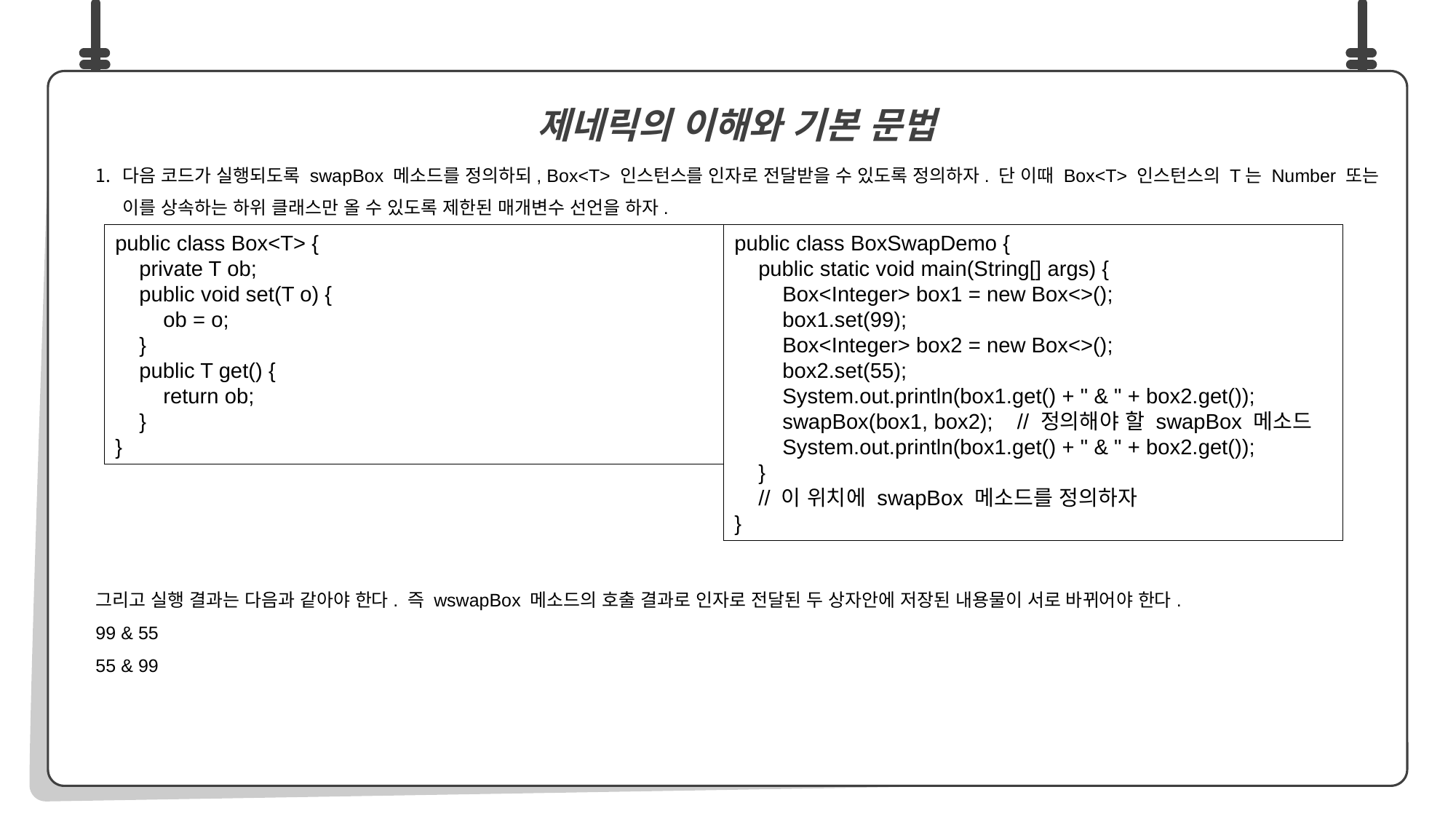

다음 코드가 실행되도록 swapBox 메소드를 정의하되, Box<T> 인스턴스를 인자로 전달받을 수 있도록 정의하자. 단 이때 Box<T> 인스턴스의 T는 Number 또는 이를 상속하는 하위 클래스만 올 수 있도록 제한된 매개변수 선언을 하자.

그리고 실행 결과는 다음과 같아야 한다. 즉 wswapBox 메소드의 호출 결과로 인자로 전달된 두 상자안에 저장된 내용물이 서로 바뀌어야 한다.
99 & 55
55 & 99

 제네릭의 이해와 기본 문법

public class Box<T> {
    private T ob;
    public void set(T o) {
        ob = o;
    }
    public T get() {
        return ob;
    }
}
public class BoxSwapDemo {
    public static void main(String[] args) {
        Box<Integer> box1 = new Box<>();
        box1.set(99);
        Box<Integer> box2 = new Box<>();
        box2.set(55);
        System.out.println(box1.get() + " & " + box2.get());
        swapBox(box1, box2);    // 정의해야 할 swapBox 메소드
        System.out.println(box1.get() + " & " + box2.get());
    }
    // 이 위치에 swapBox 메소드를 정의하자
}